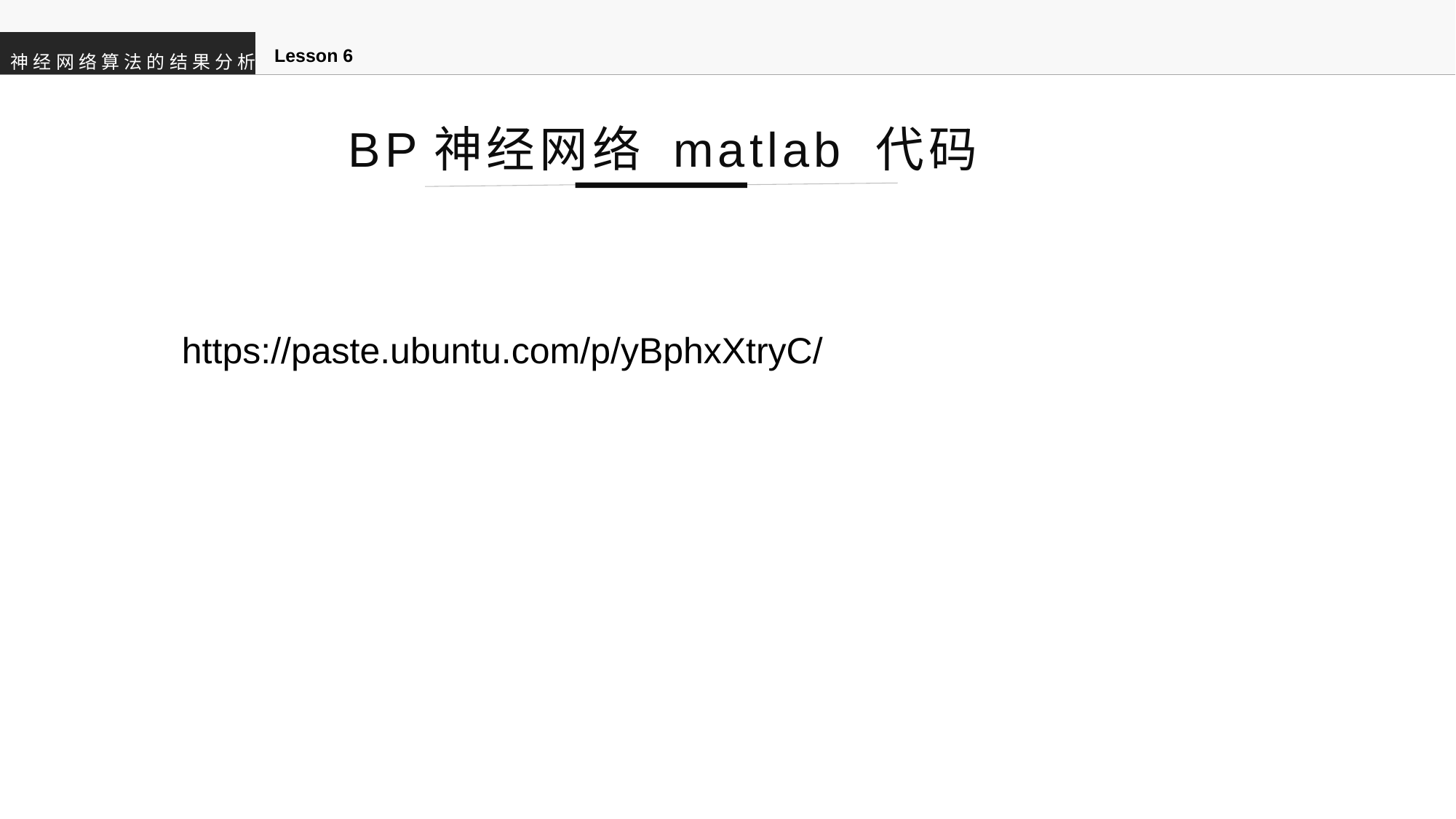

Lesson 6
神经网络算法的结果分析
BP神经网络 matlab 代码

https://paste.ubuntu.com/p/yBphxXtryC/